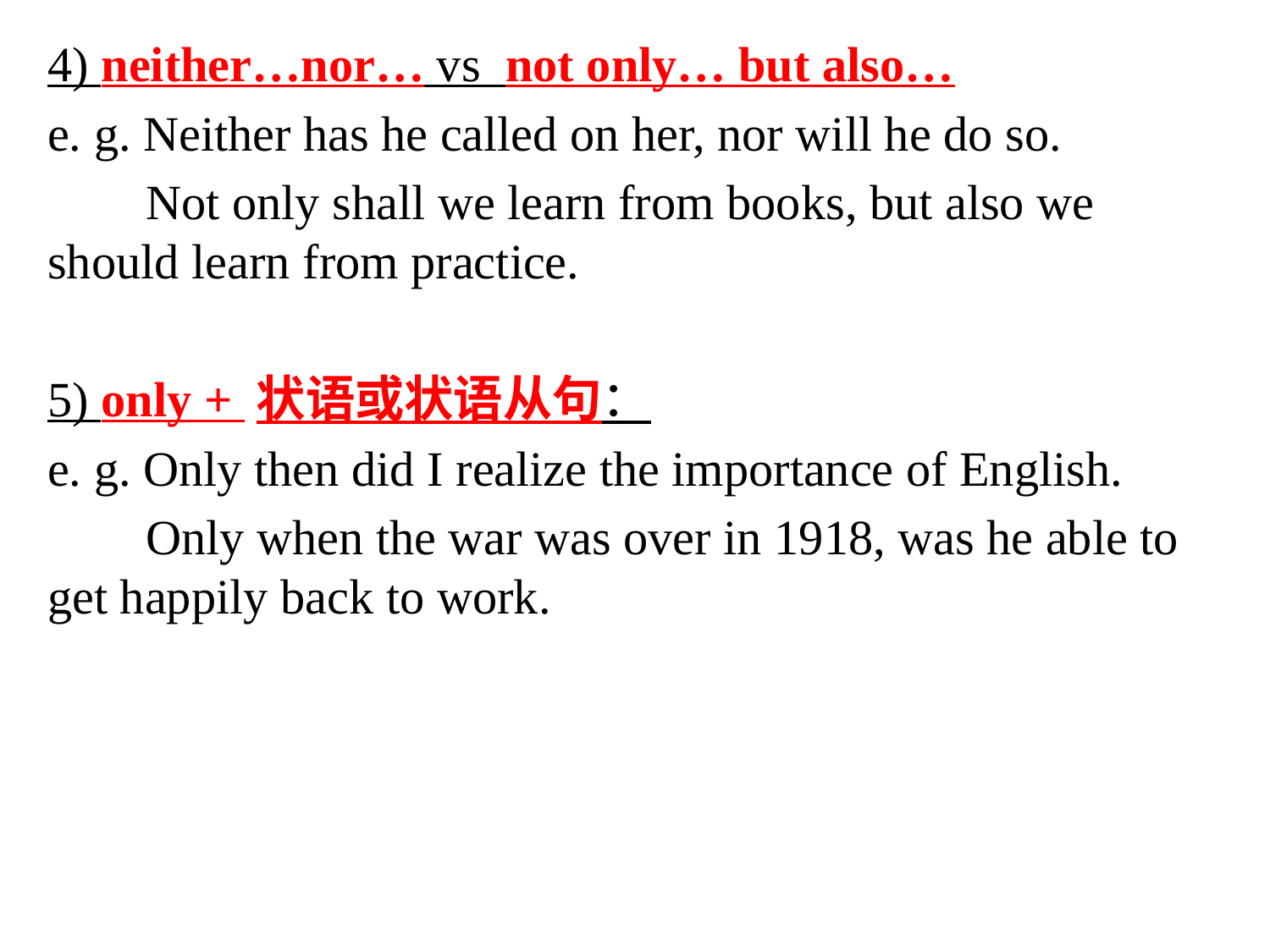

4) neither…nor… vs  not only… but also…
e. g. Neither has he called on her, nor will he do so.
        Not only shall we learn from books, but also we should learn from practice.

5) only + 状语或状语从句：
e. g. Only then did I realize the importance of English.
        Only when the war was over in 1918, was he able to get happily back to work.